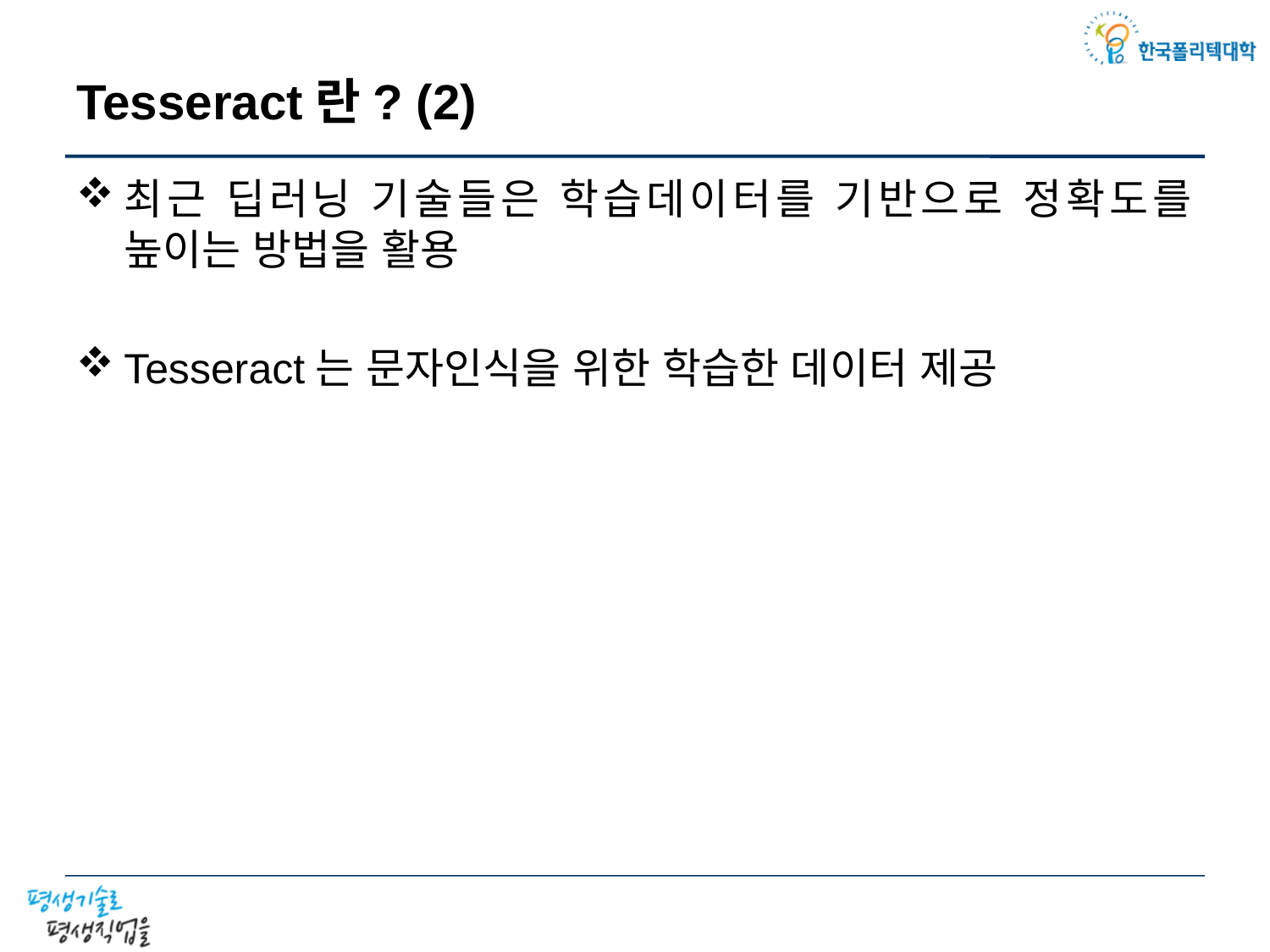

# Tesseract란? (2)
최근 딥러닝 기술들은 학습데이터를 기반으로 정확도를 높이는 방법을 활용

Tesseract는 문자인식을 위한 학습한 데이터 제공